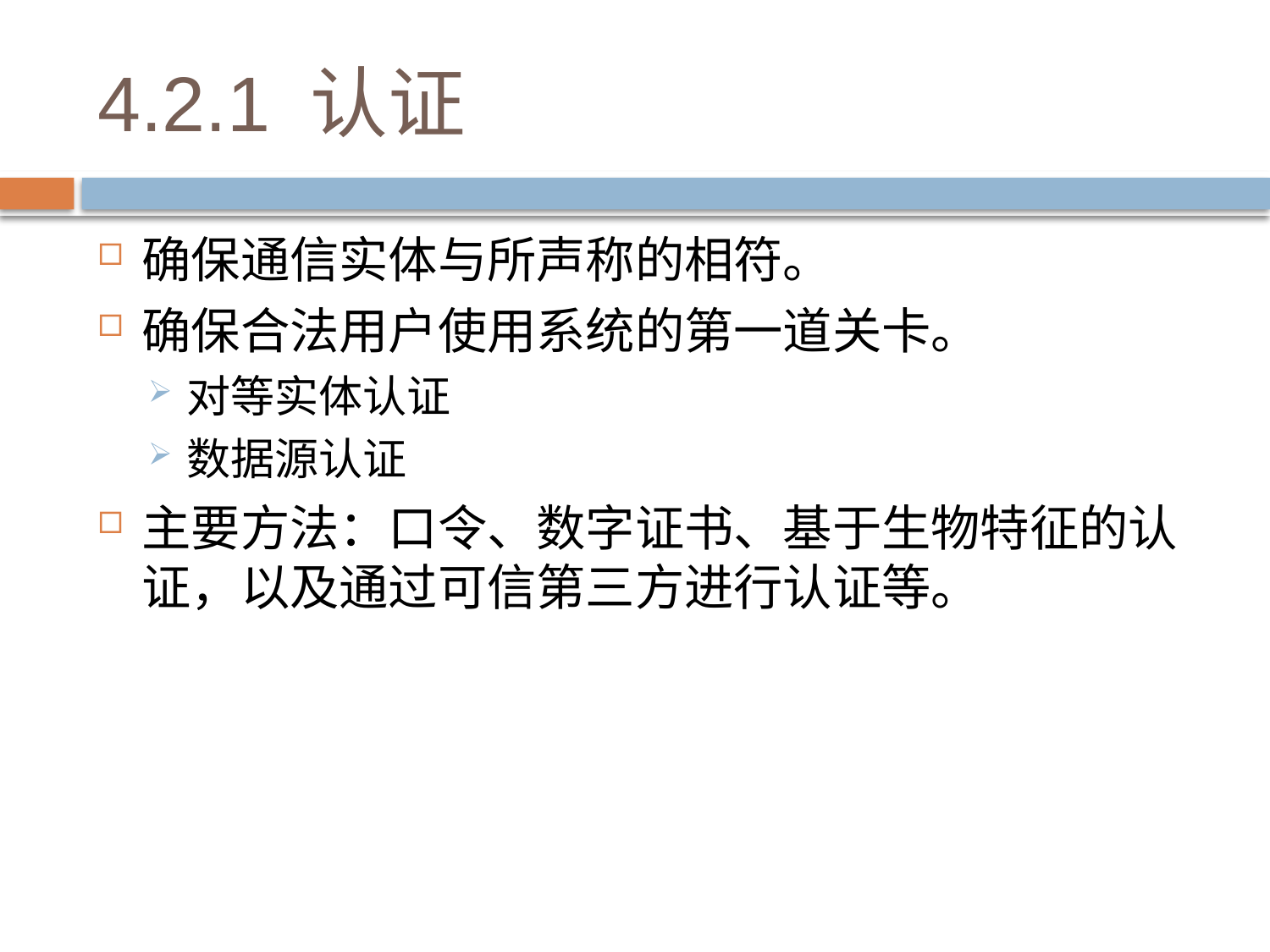

# 4.2.1 认证
确保通信实体与所声称的相符。
确保合法用户使用系统的第一道关卡。
对等实体认证
数据源认证
主要方法：口令、数字证书、基于生物特征的认证，以及通过可信第三方进行认证等。